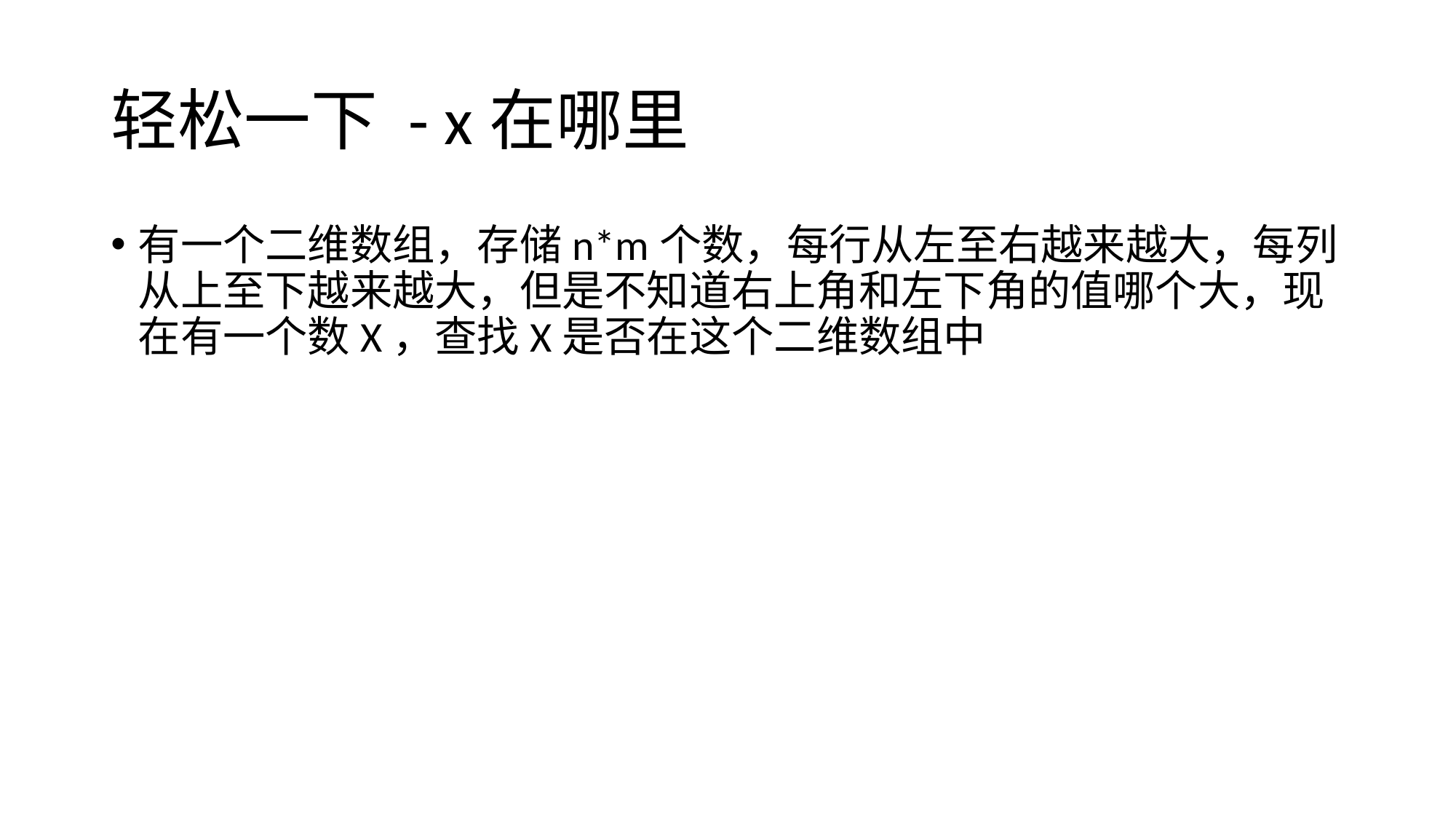

# 轻松一下 - x在哪里
有一个二维数组，存储n*m个数，每行从左至右越来越大，每列从上至下越来越大，但是不知道右上角和左下角的值哪个大，现在有一个数X，查找X是否在这个二维数组中